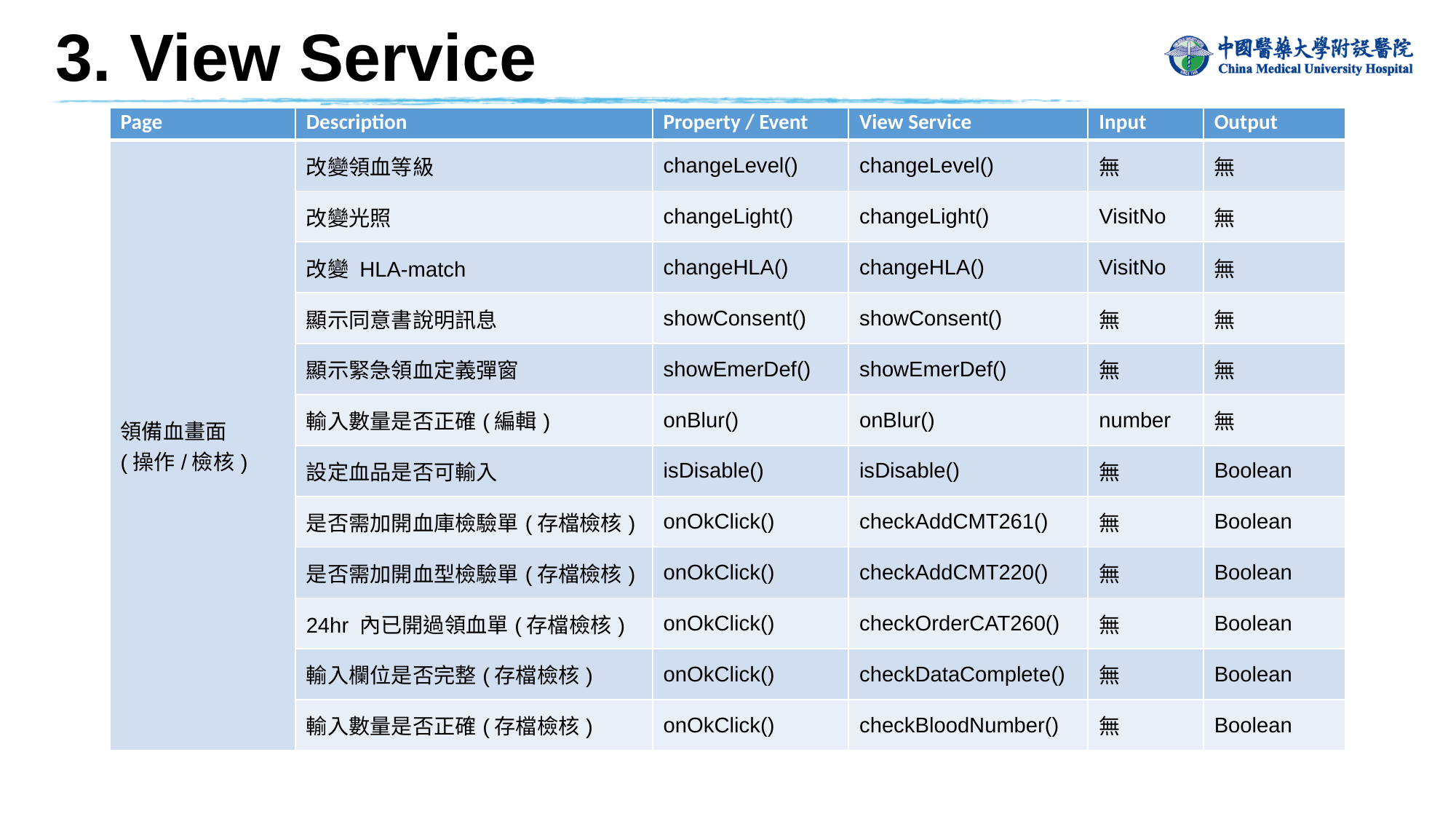

3. View Service
| Page | Description | Property / Event | View Service | Input | Output |
| --- | --- | --- | --- | --- | --- |
| 領備血畫面 (操作/檢核) | 改變領血等級 | changeLevel() | changeLevel() | 無 | 無 |
|  | 改變光照 | changeLight() | changeLight() | VisitNo | 無 |
|  | 改變 HLA-match | changeHLA() | changeHLA() | VisitNo | 無 |
|  | 顯示同意書說明訊息 | showConsent() | showConsent() | 無 | 無 |
|  | 顯示緊急領血定義彈窗 | showEmerDef() | showEmerDef() | 無 | 無 |
|  | 輸入數量是否正確(編輯) | onBlur() | onBlur() | number | 無 |
|  | 設定血品是否可輸入 | isDisable() | isDisable() | 無 | Boolean |
|  | 是否需加開血庫檢驗單(存檔檢核) | onOkClick() | checkAddCMT261() | 無 | Boolean |
|  | 是否需加開血型檢驗單(存檔檢核) | onOkClick() | checkAddCMT220() | 無 | Boolean |
|  | 24hr 內已開過領血單(存檔檢核) | onOkClick() | checkOrderCAT260() | 無 | Boolean |
|  | 輸入欄位是否完整(存檔檢核) | onOkClick() | checkDataComplete() | 無 | Boolean |
|  | 輸入數量是否正確(存檔檢核) | onOkClick() | checkBloodNumber() | 無 | Boolean |